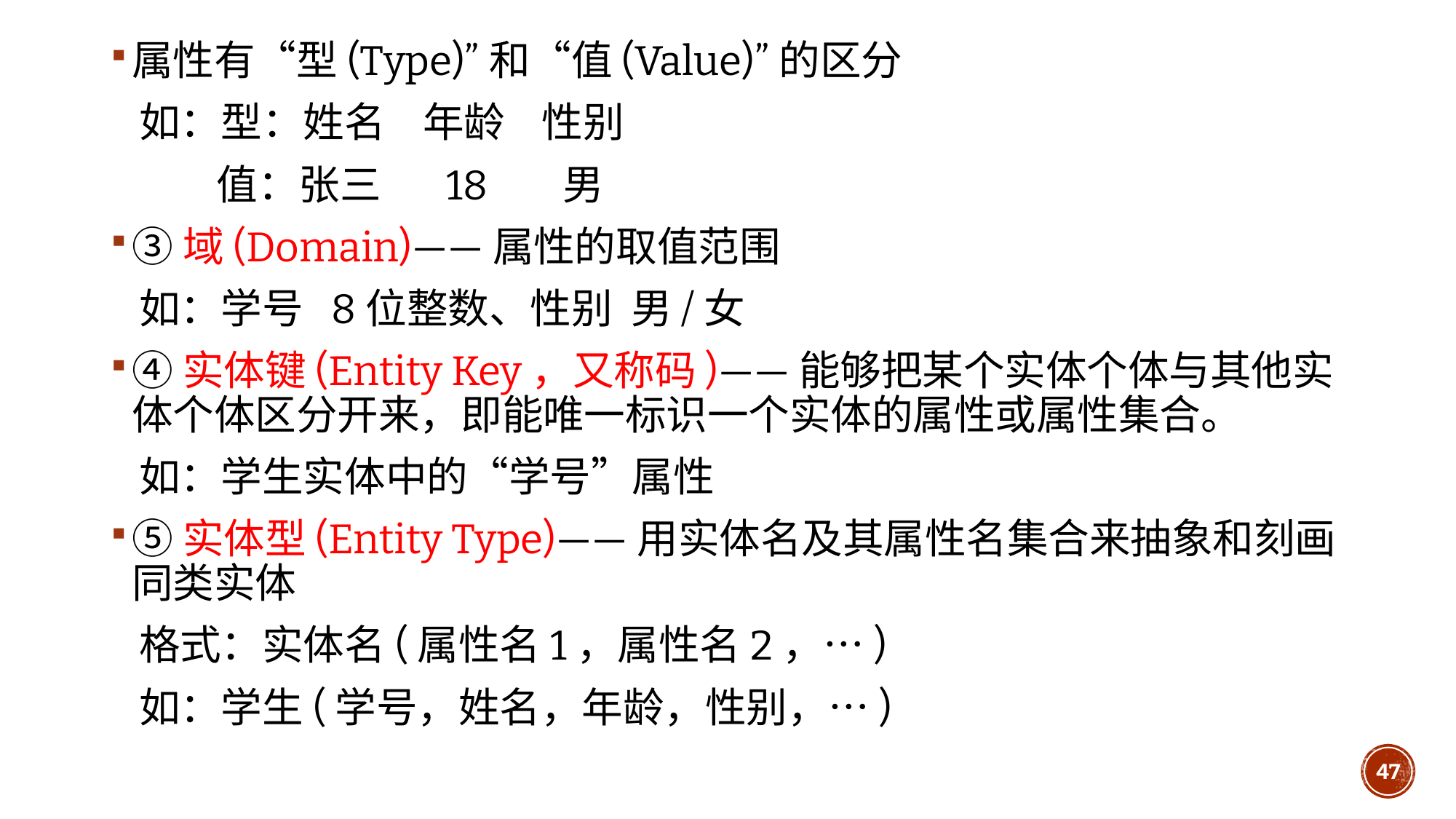

属性有“型(Type)”和“值(Value)”的区分
  如：型：姓名    年龄    性别
	值：张三      18        男
③域(Domain)——属性的取值范围
  如：学号  8位整数、性别  男/女
④实体键(Entity Key，又称码)——能够把某个实体个体与其他实体个体区分开来，即能唯一标识一个实体的属性或属性集合。
  如：学生实体中的“学号”属性
⑤实体型(Entity Type)——用实体名及其属性名集合来抽象和刻画同类实体
  格式：实体名(属性名1，属性名2，…)
  如：学生(学号，姓名，年龄，性别，…)

47